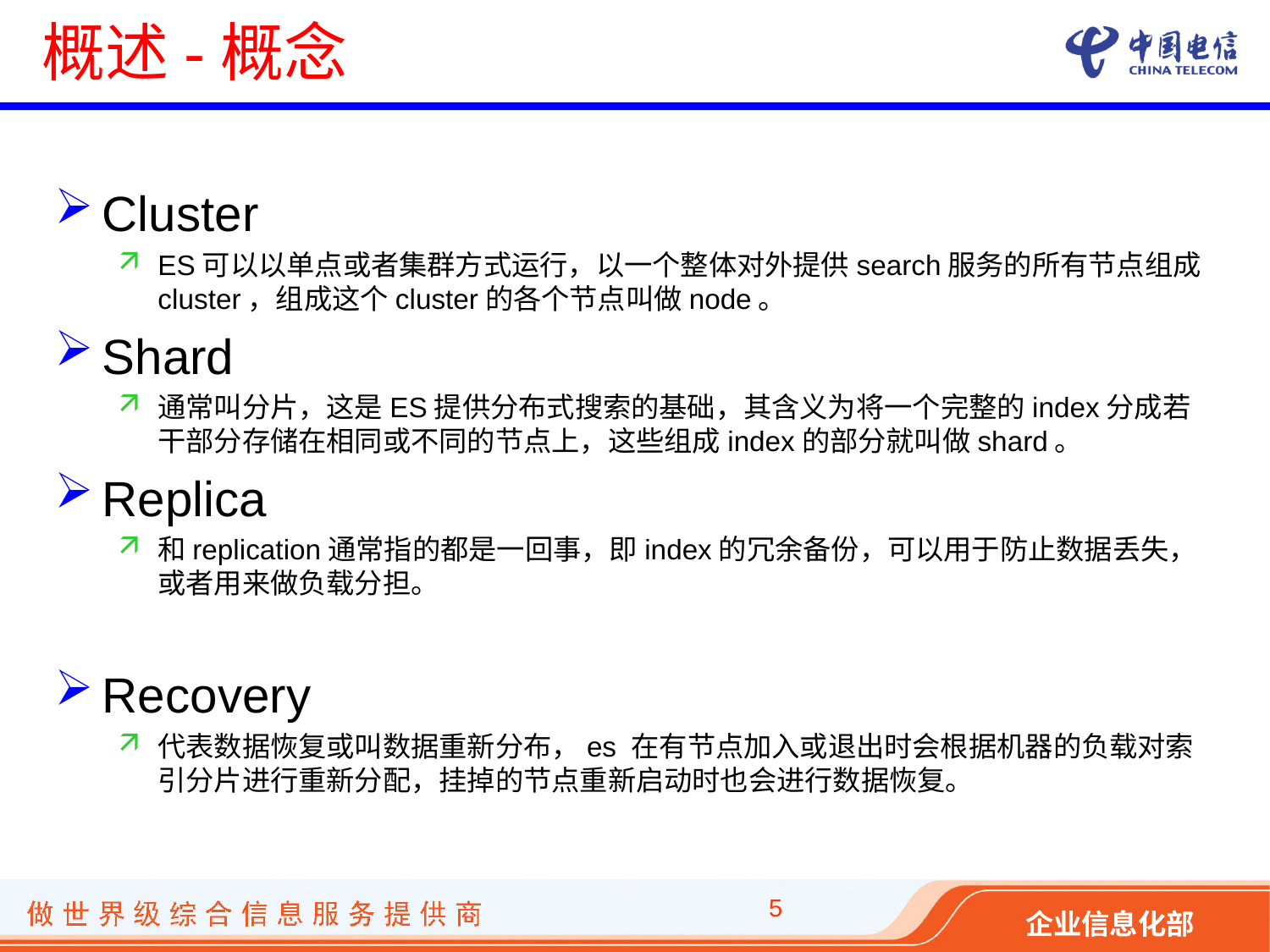

# 概述-概念
Cluster
ES可以以单点或者集群方式运行，以一个整体对外提供search服务的所有节点组成cluster，组成这个cluster的各个节点叫做node。
Shard
通常叫分片，这是ES提供分布式搜索的基础，其含义为将一个完整的index分成若干部分存储在相同或不同的节点上，这些组成index的部分就叫做shard。
Replica
和replication通常指的都是一回事，即index的冗余备份，可以用于防止数据丢失，或者用来做负载分担。

Recovery
代表数据恢复或叫数据重新分布，es 在有节点加入或退出时会根据机器的负载对索引分片进行重新分配，挂掉的节点重新启动时也会进行数据恢复。